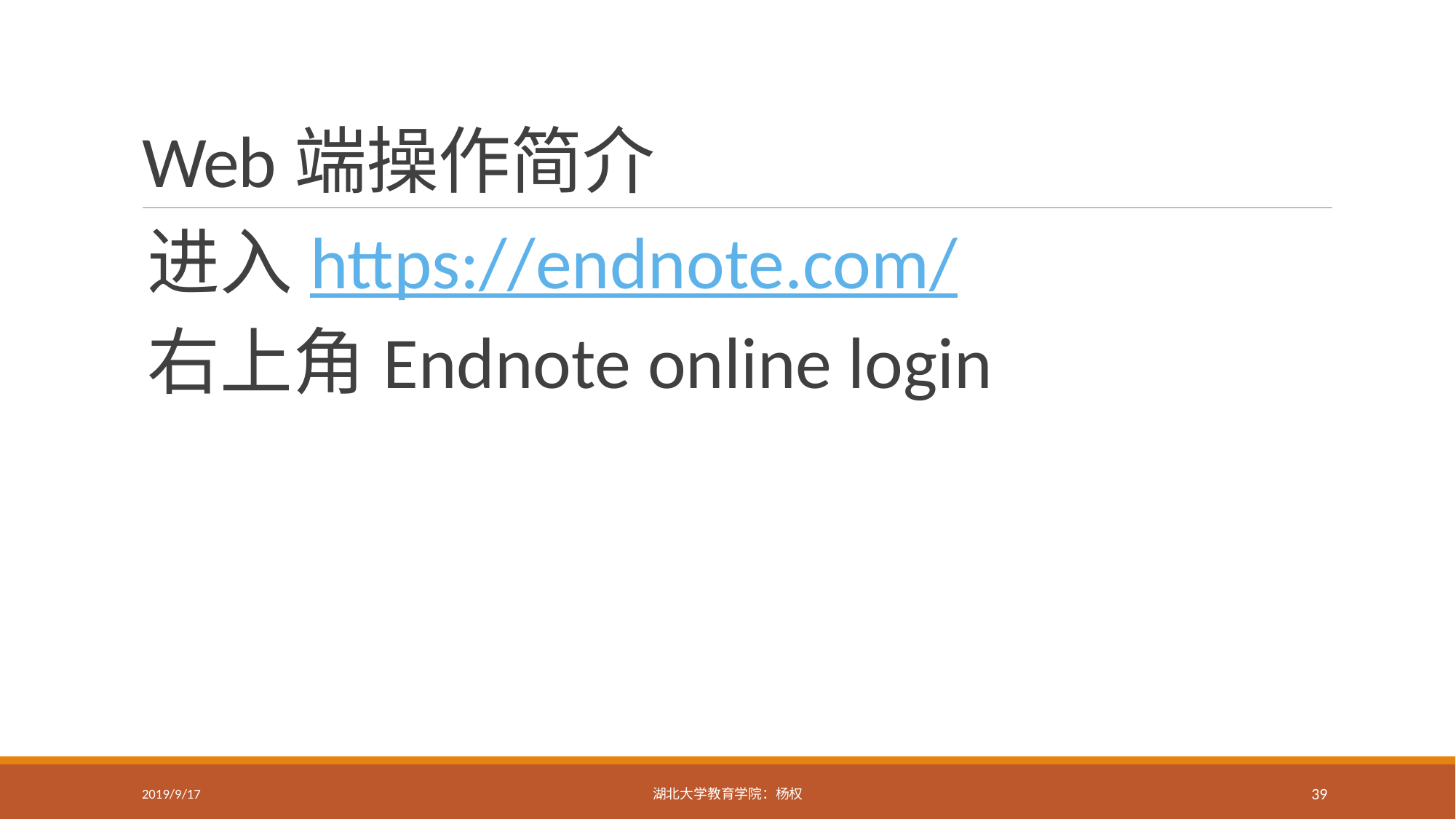

# Web端操作简介
进入https://endnote.com/
右上角Endnote online login
2019/9/17
湖北大学教育学院：杨权
39